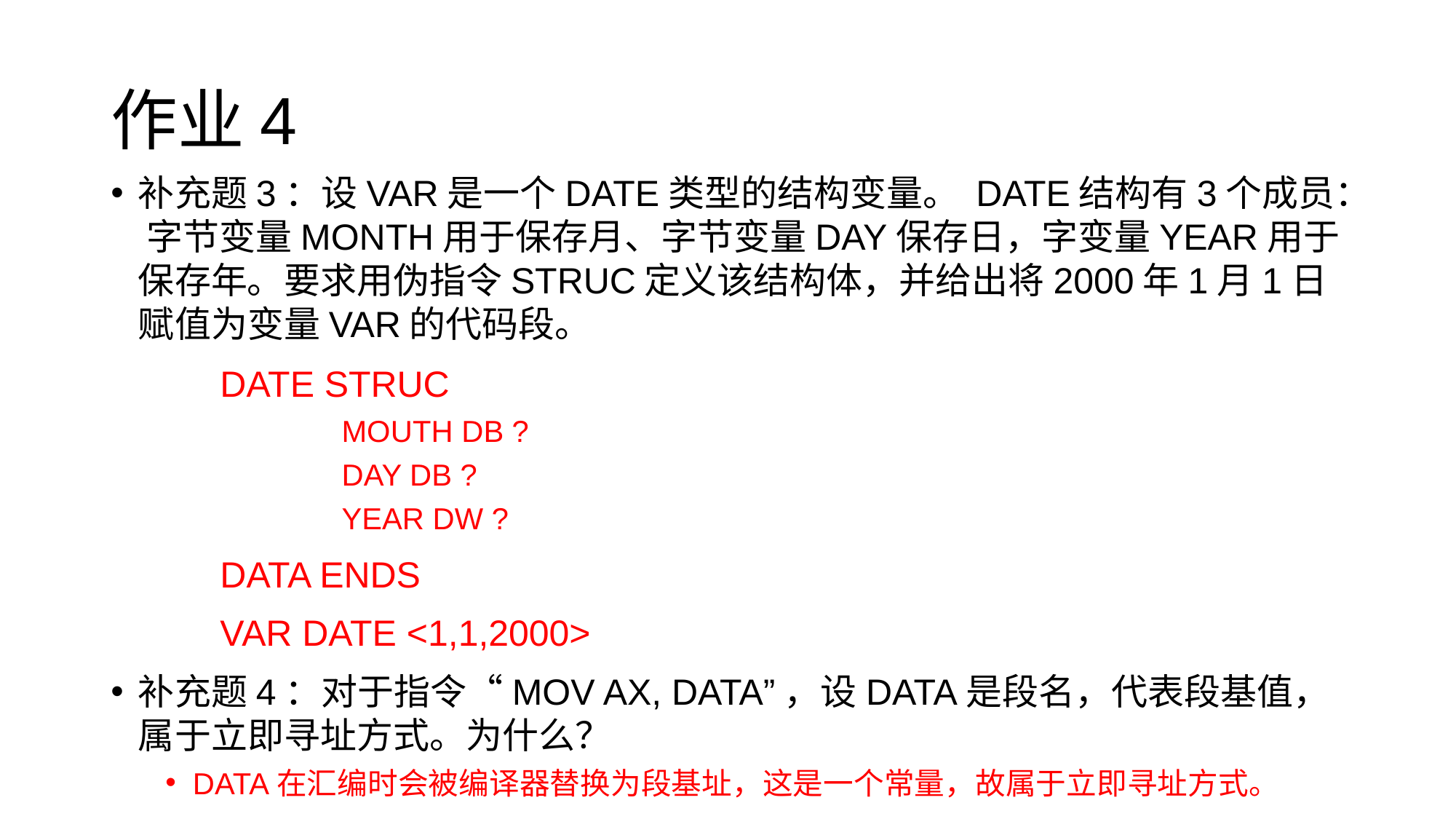

# 作业4
补充题3：设VAR是一个DATE类型的结构变量。 DATE结构有3个成员： 字节变量MONTH用于保存月、字节变量DAY保存日，字变量YEAR用于保存年。要求用伪指令STRUC定义该结构体，并给出将2000年1月1日赋值为变量VAR的代码段。
	DATE STRUC
	        MOUTH DB ?
	        DAY DB ?
	        YEAR DW ?
	DATA ENDS
	VAR DATE <1,1,2000>
补充题4：对于指令“MOV AX, DATA”，设DATA是段名，代表段基值，属于立即寻址方式。为什么？
DATA在汇编时会被编译器替换为段基址，这是一个常量，故属于立即寻址方式。